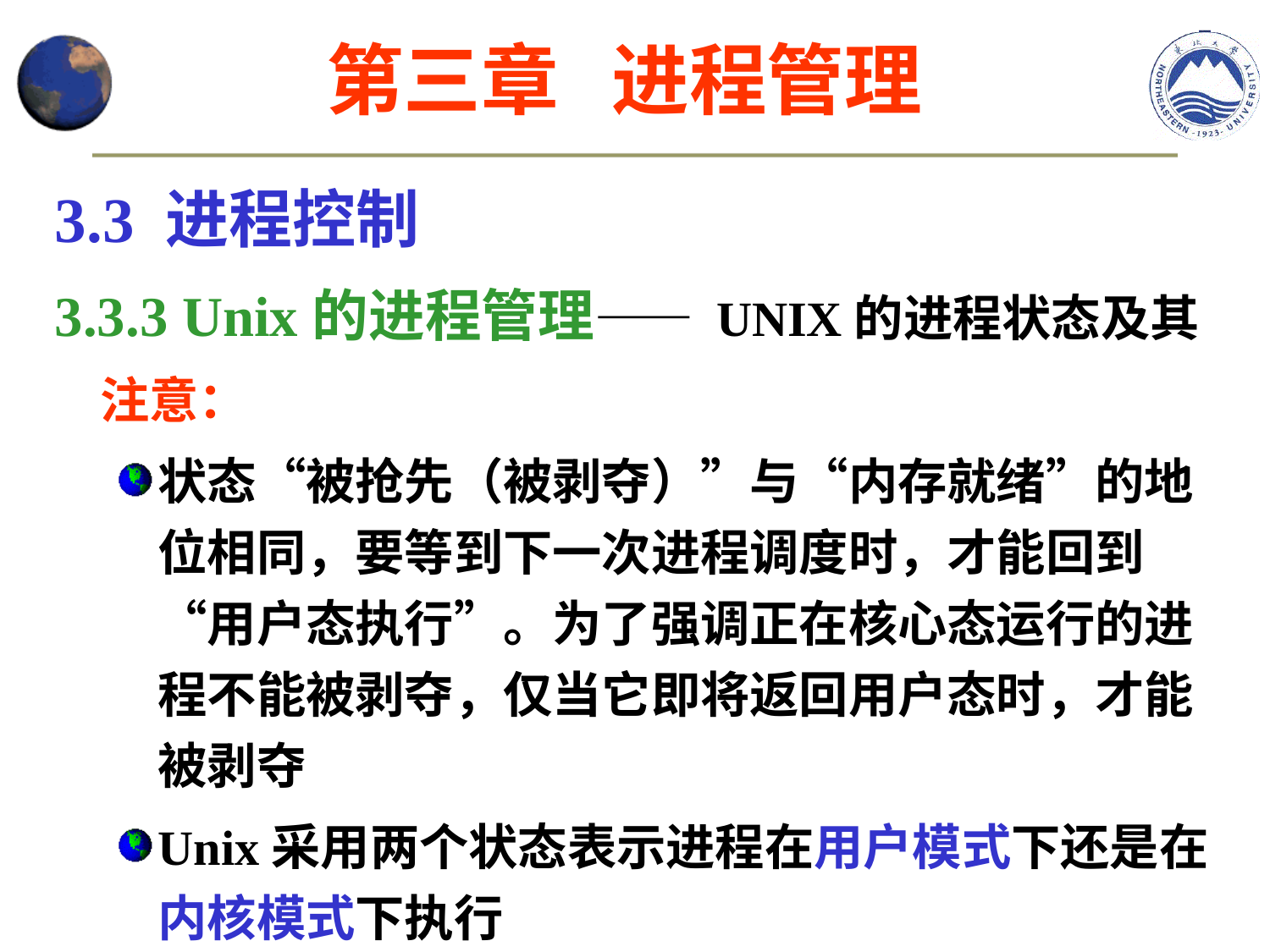

第三章   进程管理
3.3 进程控制
3.3.3 Unix的进程管理—— UNIX的进程状态及其
   注意：
状态“被抢先（被剥夺）”与“内存就绪”的地位相同，要等到下一次进程调度时，才能回到“用户态执行”。为了强调正在核心态运行的进程不能被剥夺，仅当它即将返回用户态时，才能被剥夺
Unix采用两个状态表示进程在用户模式下还是在内核模式下执行